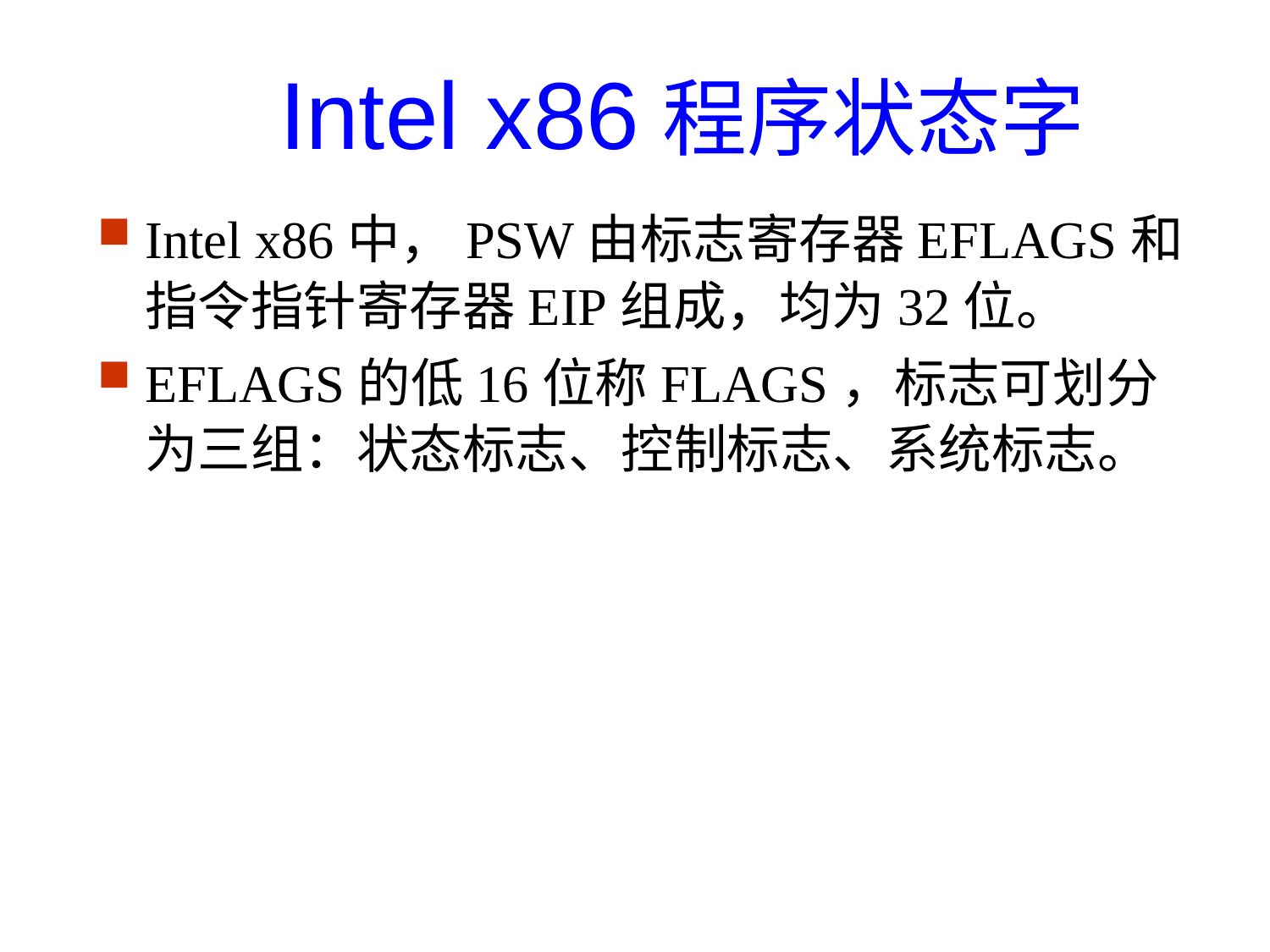

Intel x86程序状态字
Intel x86中，PSW由标志寄存器EFLAGS和指令指针寄存器EIP组成，均为32位。
EFLAGS的低16位称FLAGS，标志可划分为三组：状态标志、控制标志、系统标志。